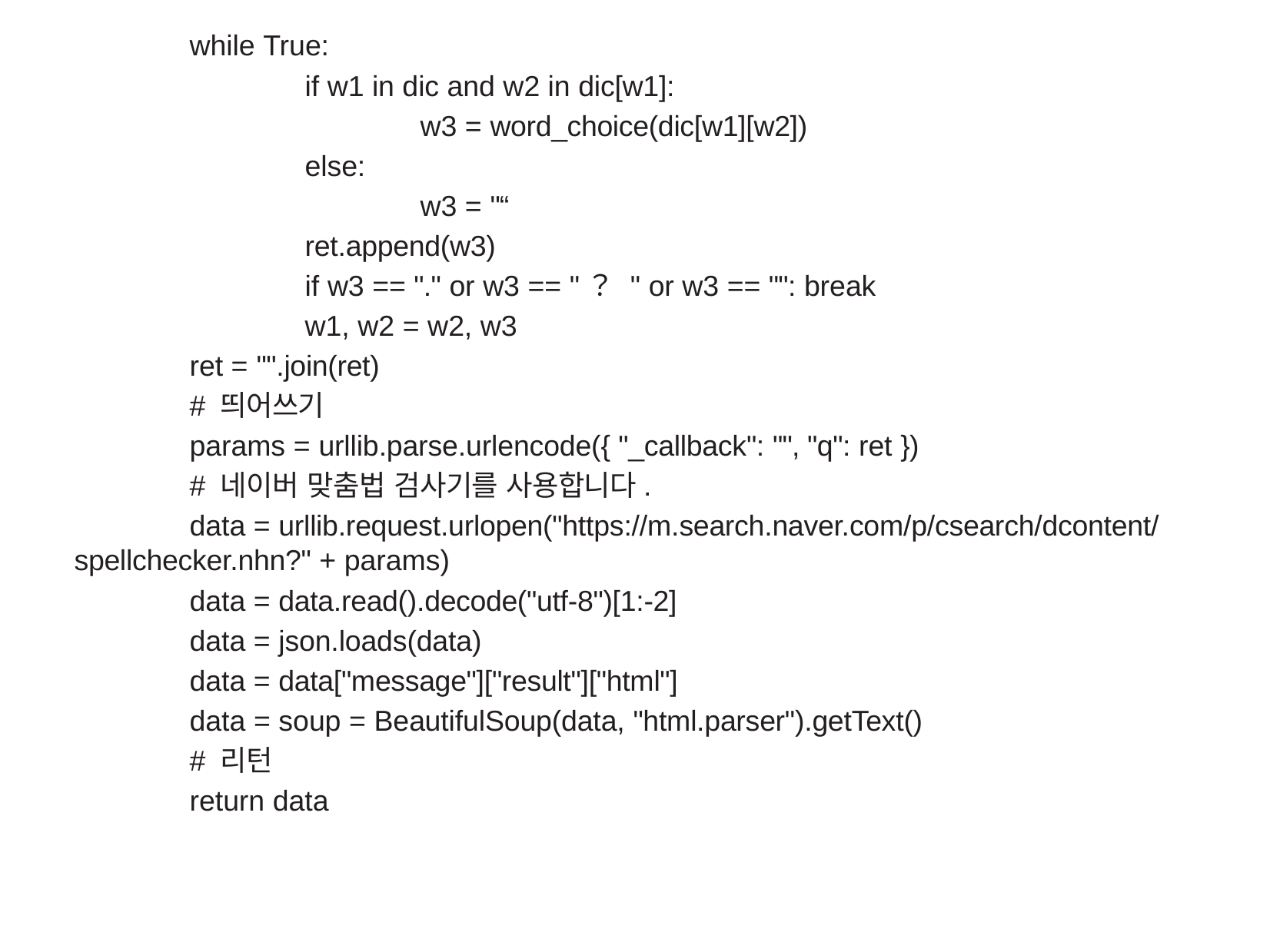

while True:
		if w1 in dic and w2 in dic[w1]:
			w3 = word_choice(dic[w1][w2])
		else:
			w3 = "“
		ret.append(w3)
		if w3 == "." or w3 == "？ " or w3 == "": break
		w1, w2 = w2, w3
	ret = "".join(ret)
	# 띄어쓰기
	params = urllib.parse.urlencode({ "_callback": "", "q": ret })
	# 네이버 맞춤법 검사기를 사용합니다.
	data = urllib.request.urlopen("https://m.search.naver.com/p/csearch/dcontent/spellchecker.nhn?" + params)
	data = data.read().decode("utf-8")[1:-2]
	data = json.loads(data)
	data = data["message"]["result"]["html"]
	data = soup = BeautifulSoup(data, "html.parser").getText()
	# 리턴
	return data